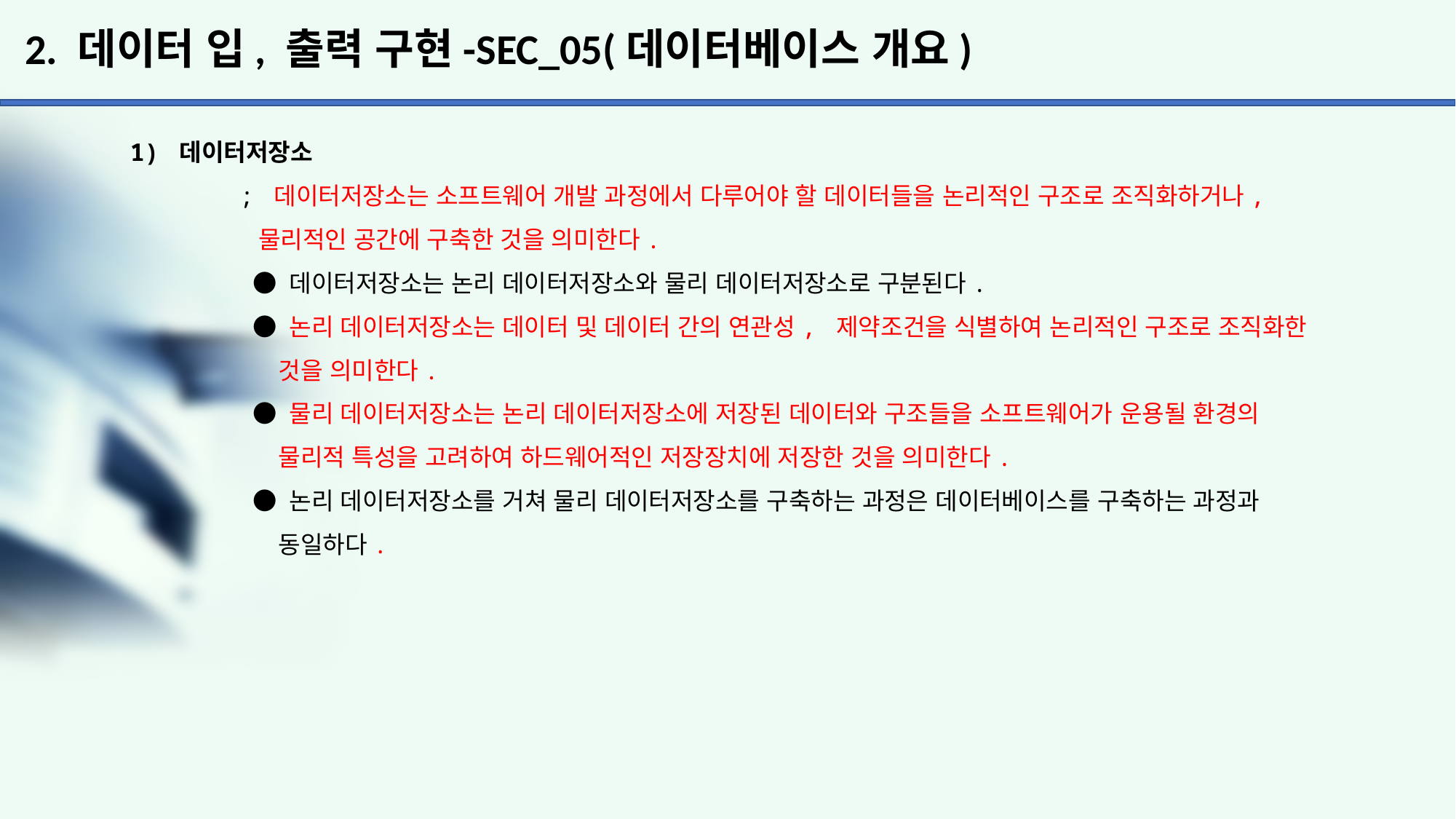

# 2. 데이터 입, 출력 구현-SEC_05(데이터베이스 개요)
1) 데이터저장소
	; 데이터저장소는 소프트웨어 개발 과정에서 다루어야 할 데이터들을 논리적인 구조로 조직화하거나,
	  물리적인 공간에 구축한 것을 의미한다.
	  ● 데이터저장소는 논리 데이터저장소와 물리 데이터저장소로 구분된다.
	  ● 논리 데이터저장소는 데이터 및 데이터 간의 연관성, 제약조건을 식별하여 논리적인 구조로 조직화한
	     것을 의미한다.
	  ● 물리 데이터저장소는 논리 데이터저장소에 저장된 데이터와 구조들을 소프트웨어가 운용될 환경의
	     물리적 특성을 고려하여 하드웨어적인 저장장치에 저장한 것을 의미한다.
	  ● 논리 데이터저장소를 거쳐 물리 데이터저장소를 구축하는 과정은 데이터베이스를 구축하는 과정과
	     동일하다.